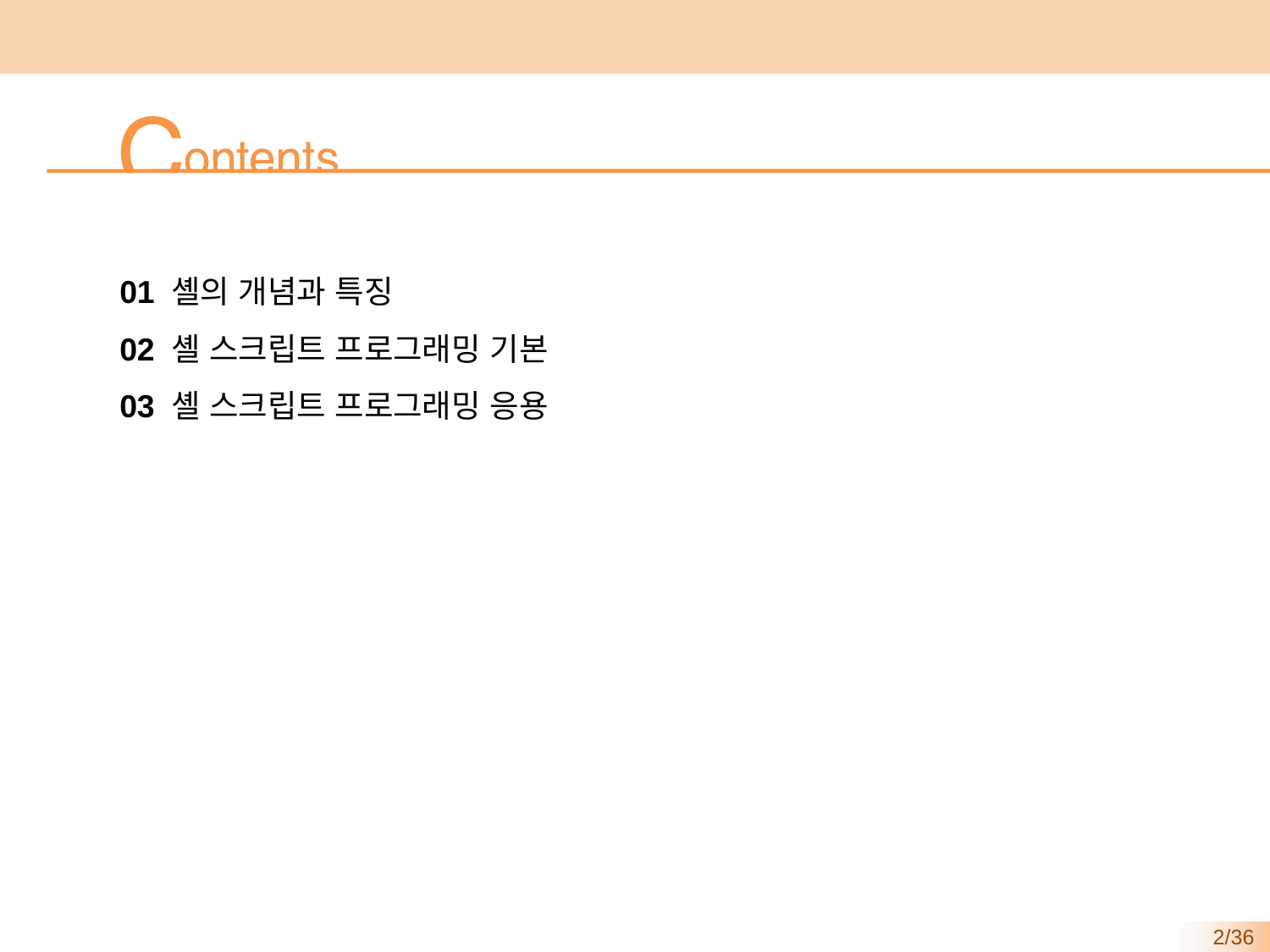

01 셸의 개념과 특징
02 셸 스크립트 프로그래밍 기본
03 셸 스크립트 프로그래밍 응용